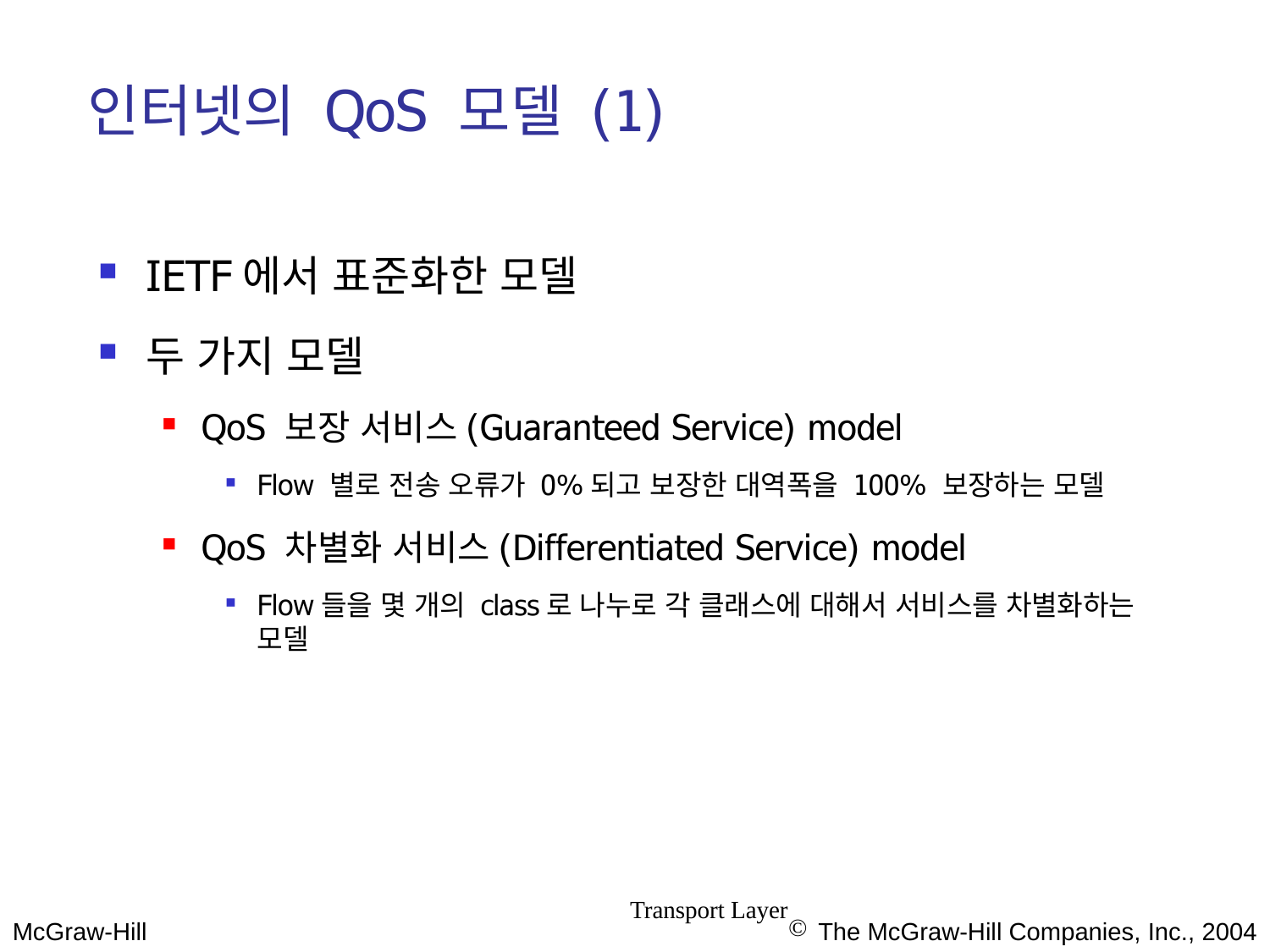

# 인터넷의 QoS 모델 (1)
IETF에서 표준화한 모델
두 가지 모델
QoS 보장 서비스(Guaranteed Service) model
Flow 별로 전송 오류가 0%되고 보장한 대역폭을 100% 보장하는 모델
QoS 차별화 서비스(Differentiated Service) model
Flow들을 몇 개의 class로 나누로 각 클래스에 대해서 서비스를 차별화하는 모델

Transport Layer